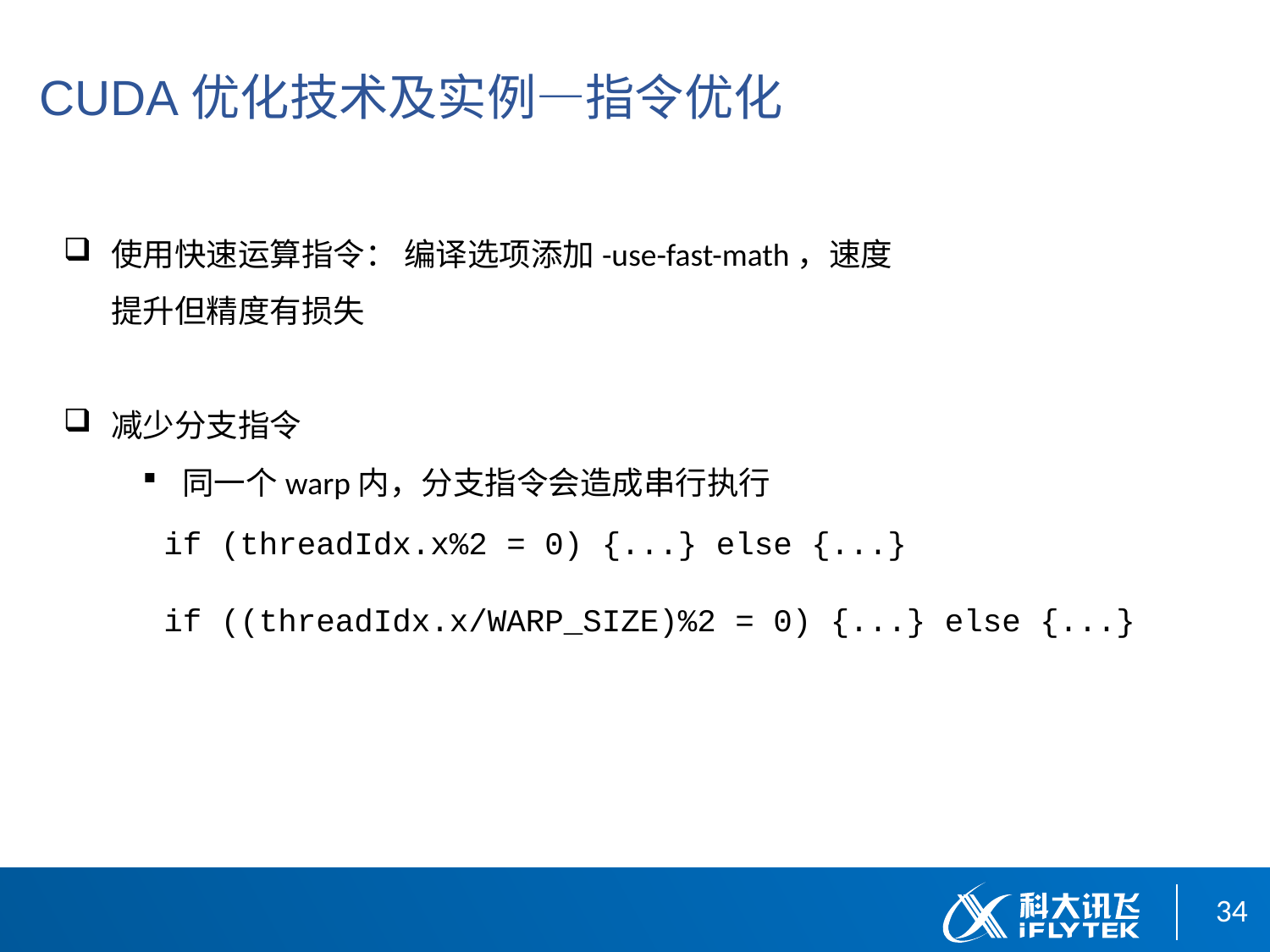

CUDA优化技术及实例—指令优化
使用快速运算指令： 编译选项添加-use-fast-math，速度提升但精度有损失

减少分支指令
同一个warp内，分支指令会造成串行执行

if (threadIdx.x%2 = 0) {...} else {...}
if ((threadIdx.x/WARP_SIZE)%2 = 0) {...} else {...}